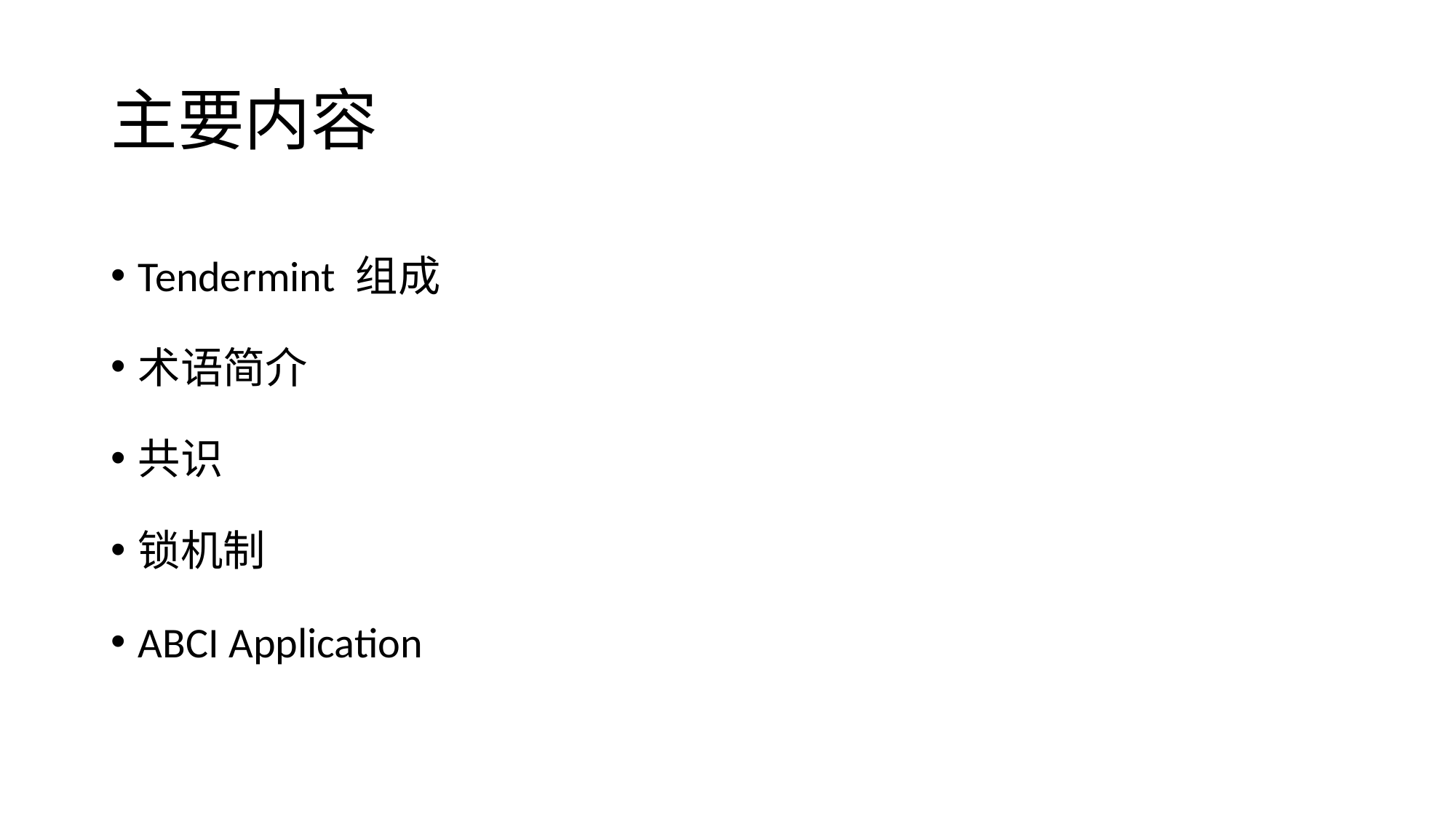

# 主要内容
Tendermint 组成
术语简介
共识
锁机制
ABCI Application